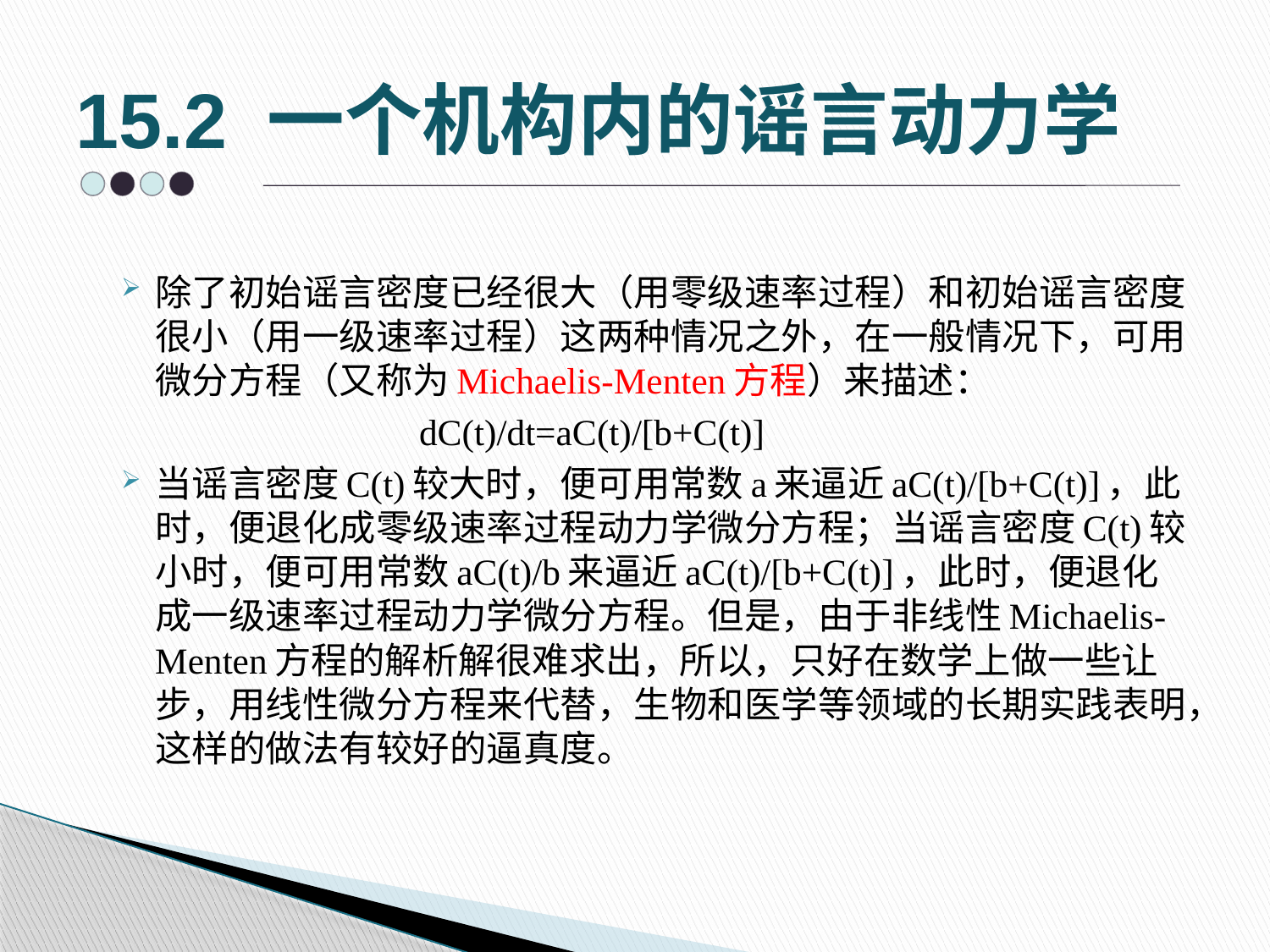

# 15.2 一个机构内的谣言动力学

除了初始谣言密度已经很大（用零级速率过程）和初始谣言密度很小（用一级速率过程）这两种情况之外，在一般情况下，可用微分方程（又称为Michaelis-Menten方程）来描述：
                                dC(t)/dt=aC(t)/[b+C(t)]
当谣言密度C(t)较大时，便可用常数a来逼近aC(t)/[b+C(t)]，此时，便退化成零级速率过程动力学微分方程；当谣言密度C(t)较小时，便可用常数aC(t)/b来逼近aC(t)/[b+C(t)]，此时，便退化成一级速率过程动力学微分方程。但是，由于非线性Michaelis-Menten方程的解析解很难求出，所以，只好在数学上做一些让步，用线性微分方程来代替，生物和医学等领域的长期实践表明，这样的做法有较好的逼真度。